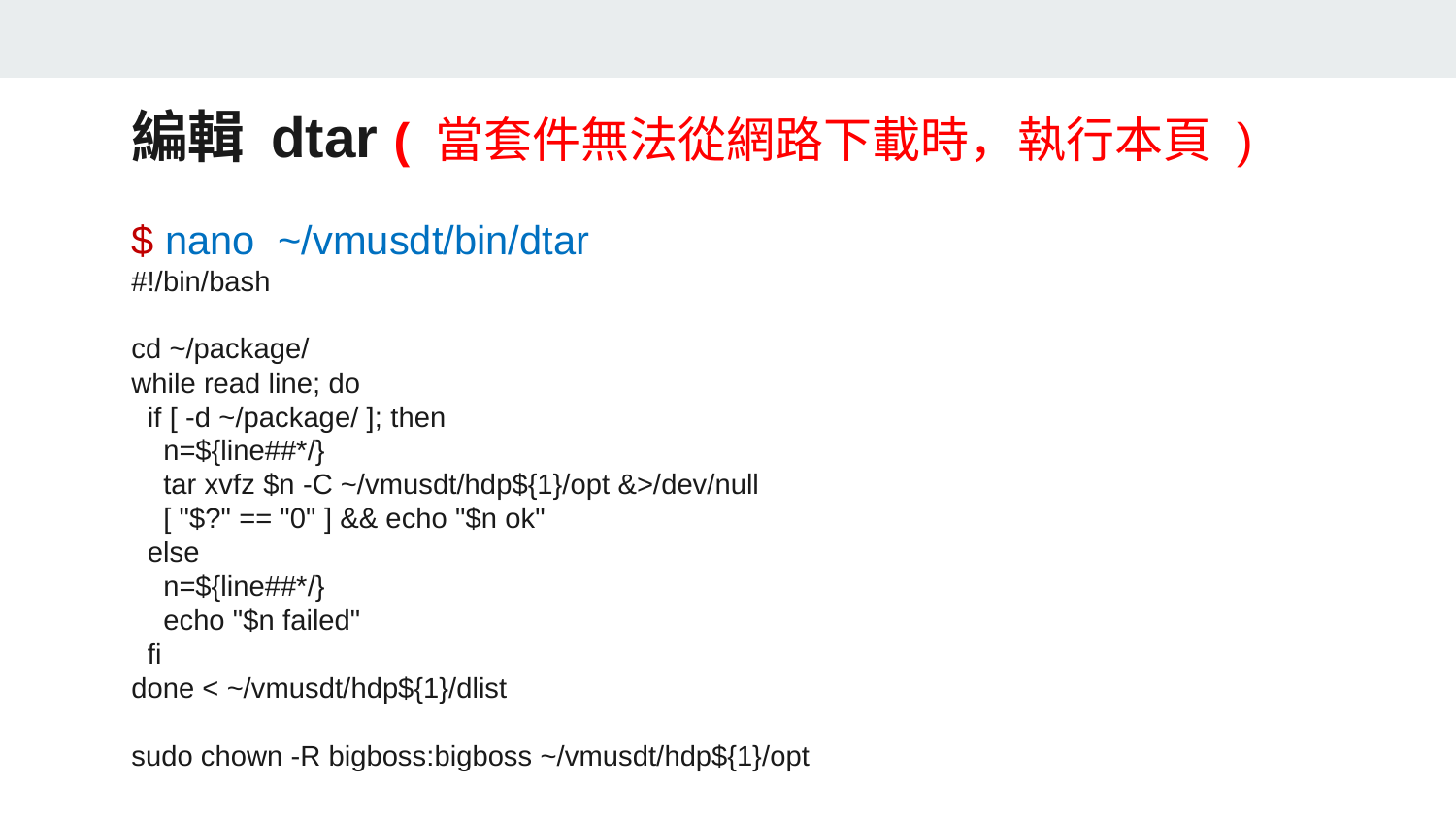

編輯 dtar ( 當套件無法從網路下載時，執行本頁 )
$ nano  ~/vmusdt/bin/dtar
#!/bin/bash

cd ~/package/
while read line; do
  if [ -d ~/package/ ]; then
    n=${line##*/}
    tar xvfz $n -C ~/vmusdt/hdp${1}/opt &>/dev/null
    [ "$?" == "0" ] && echo "$n ok"
  else
    n=${line##*/}
    echo "$n failed"
  fi
done < ~/vmusdt/hdp${1}/dlist

sudo chown -R bigboss:bigboss ~/vmusdt/hdp${1}/opt